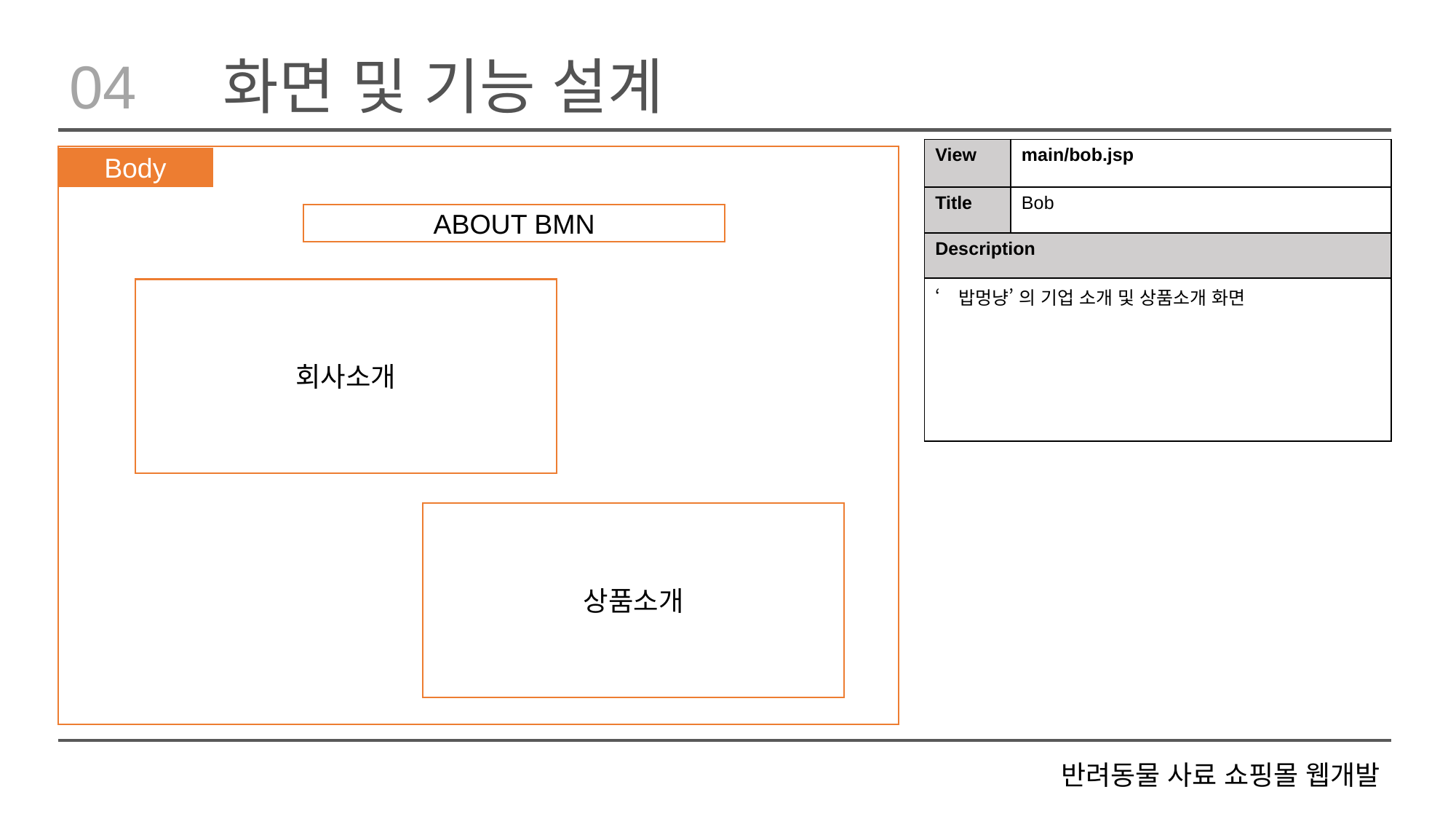

04
화면 및 기능 설계
| View | main/bob.jsp |
| --- | --- |
| Title | Bob |
| Description |  |
| ‘밥멍냥’ 의 기업 소개 및 상품소개 화면 |  |

Body
ABOUT BMN
회사소개
상품소개
반려동물 사료 쇼핑몰 웹개발